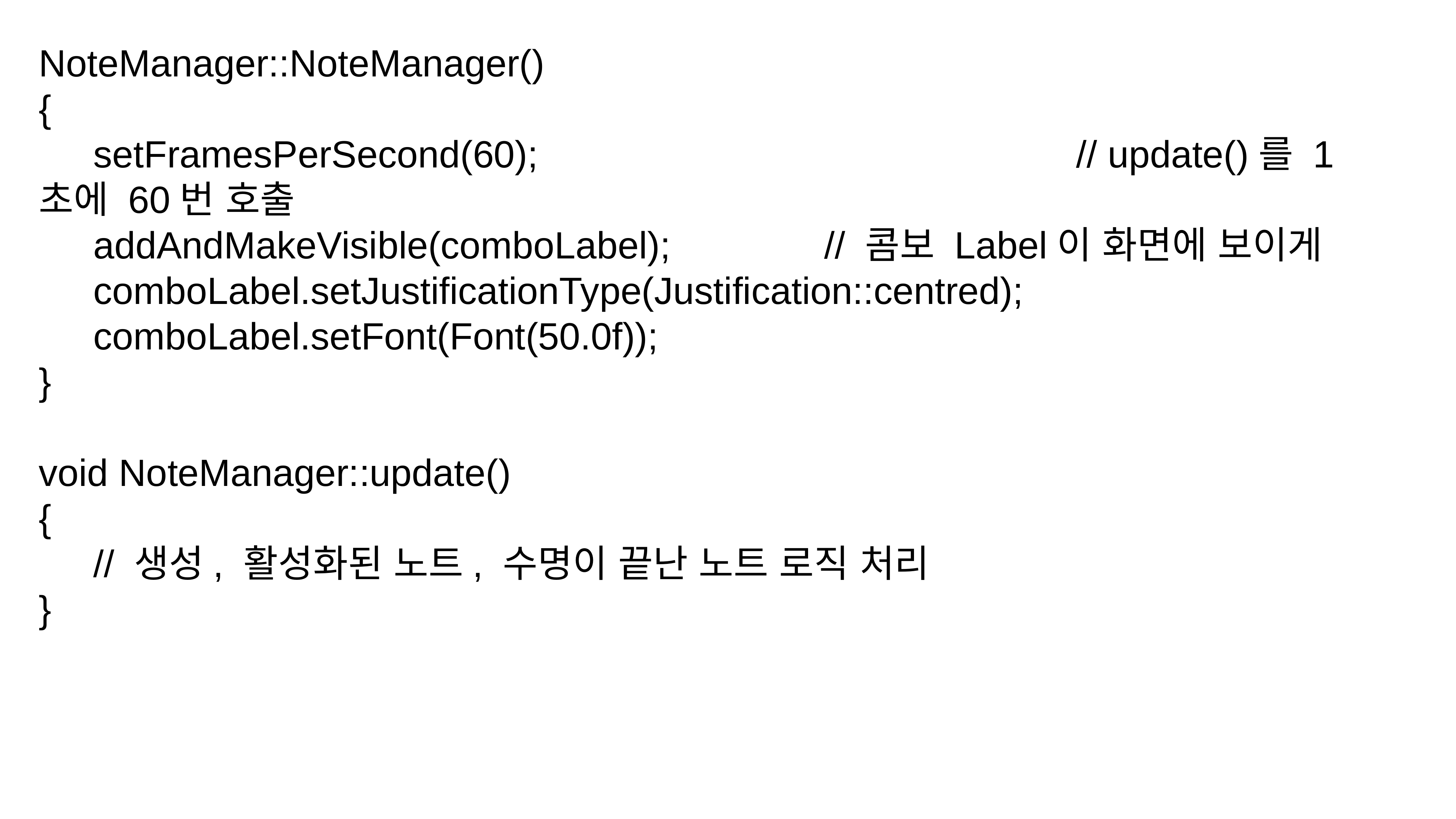

NoteManager::NoteManager()
{
	setFramesPerSecond(60);										// update()를 1초에 60번 호출
	addAndMakeVisible(comboLabel);			  // 콤보 Label이 화면에 보이게
	comboLabel.setJustificationType(Justification::centred);
	comboLabel.setFont(Font(50.0f));
}

void NoteManager::update()
{
	// 생성, 활성화된 노트, 수명이 끝난 노트 로직 처리
}